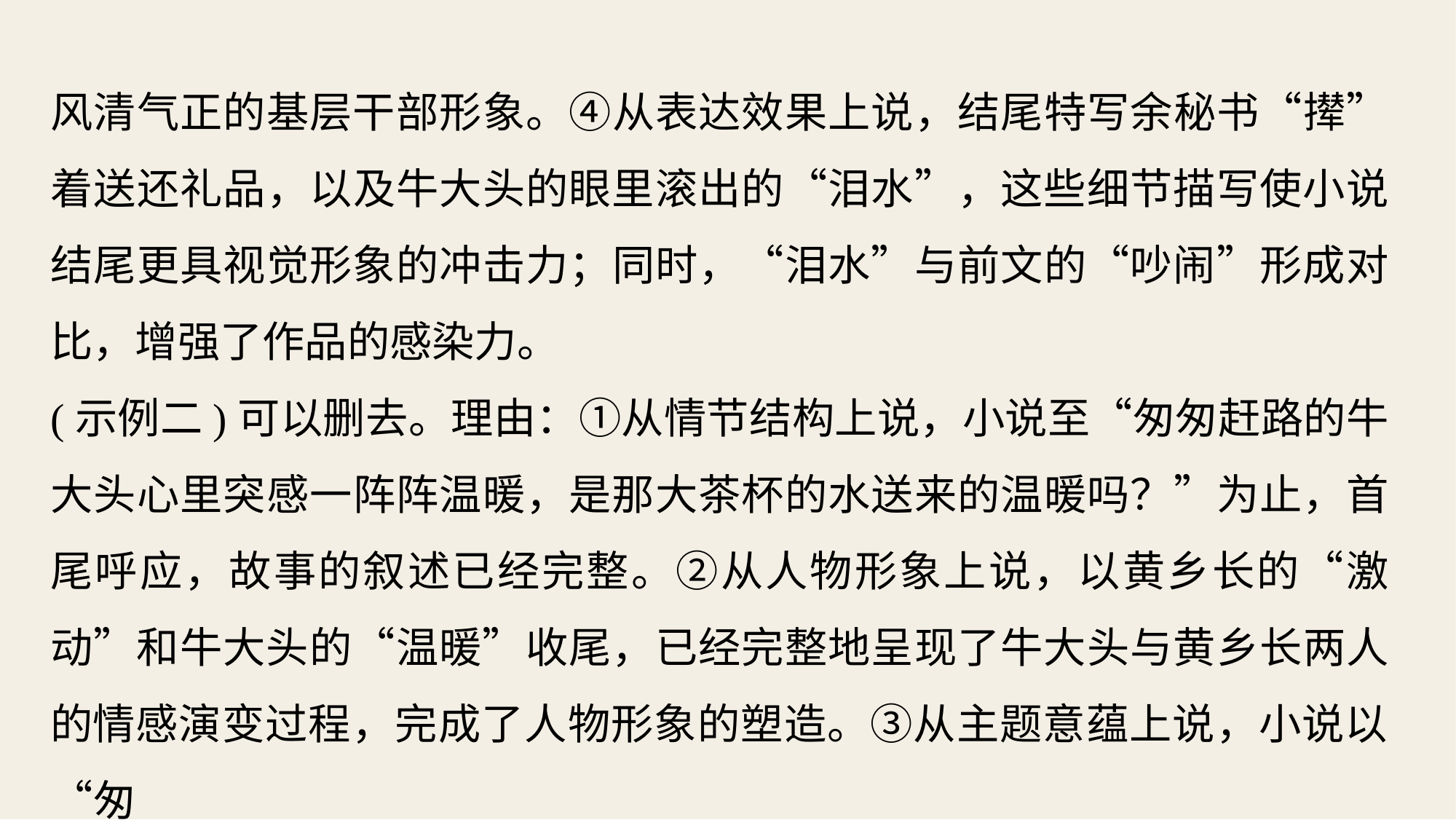

风清气正的基层干部形象。④从表达效果上说，结尾特写余秘书“撵”着送还礼品，以及牛大头的眼里滚出的“泪水”，这些细节描写使小说结尾更具视觉形象的冲击力；同时，“泪水”与前文的“吵闹”形成对比，增强了作品的感染力。
(示例二)可以删去。理由：①从情节结构上说，小说至“匆匆赶路的牛大头心里突感一阵阵温暖，是那大茶杯的水送来的温暖吗？”为止，首尾呼应，故事的叙述已经完整。②从人物形象上说，以黄乡长的“激动”和牛大头的“温暖”收尾，已经完整地呈现了牛大头与黄乡长两人的情感演变过程，完成了人物形象的塑造。③从主题意蕴上说，小说以“匆